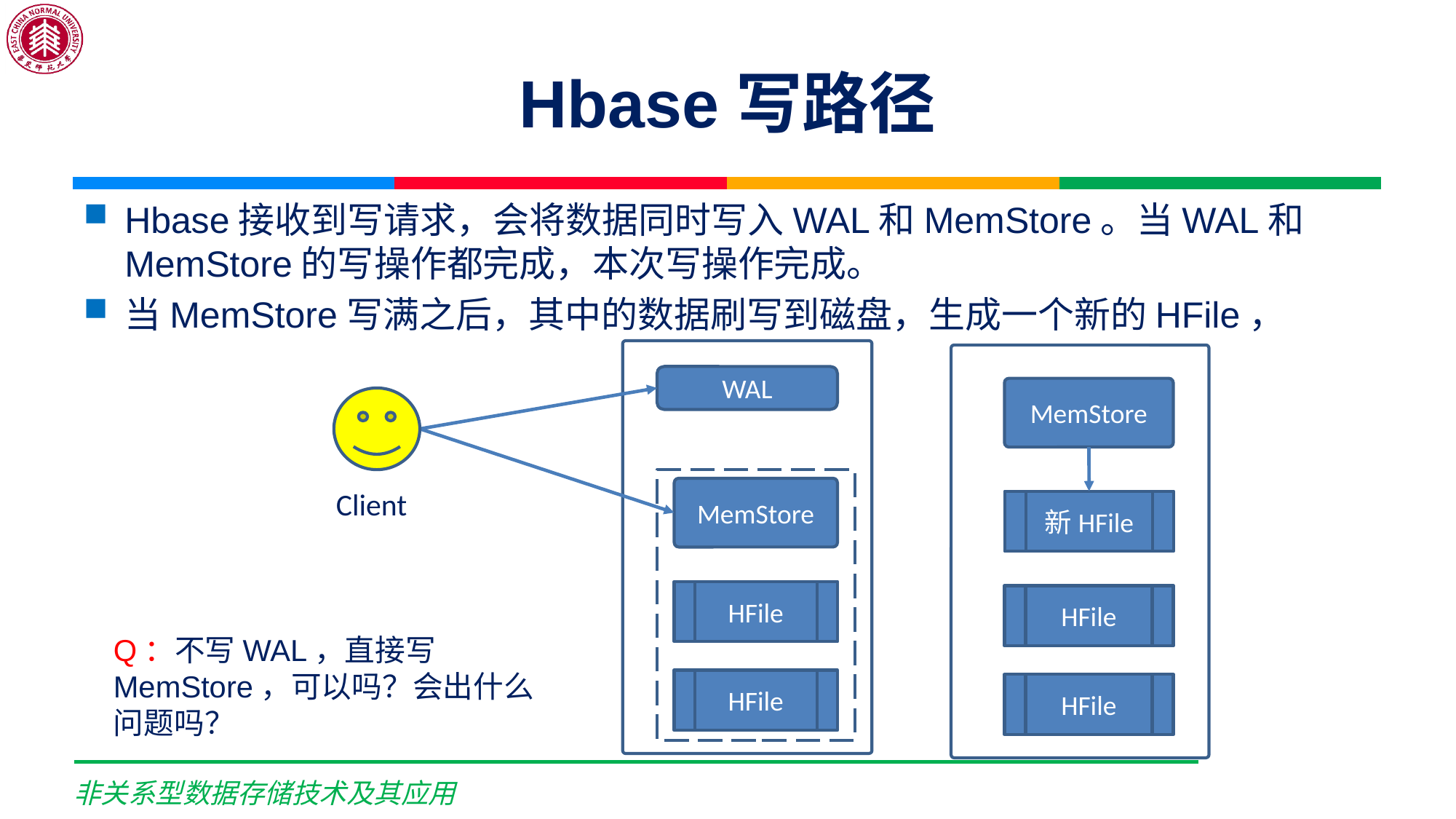

# Hbase写路径
Hbase接收到写请求，会将数据同时写入WAL和MemStore。当WAL和MemStore的写操作都完成，本次写操作完成。
当MemStore写满之后，其中的数据刷写到磁盘，生成一个新的HFile，

WAL

Client

MemStore
HFile
HFile

MemStore
新HFile
HFile
HFile
Q：不写WAL，直接写MemStore，可以吗？会出什么问题吗？